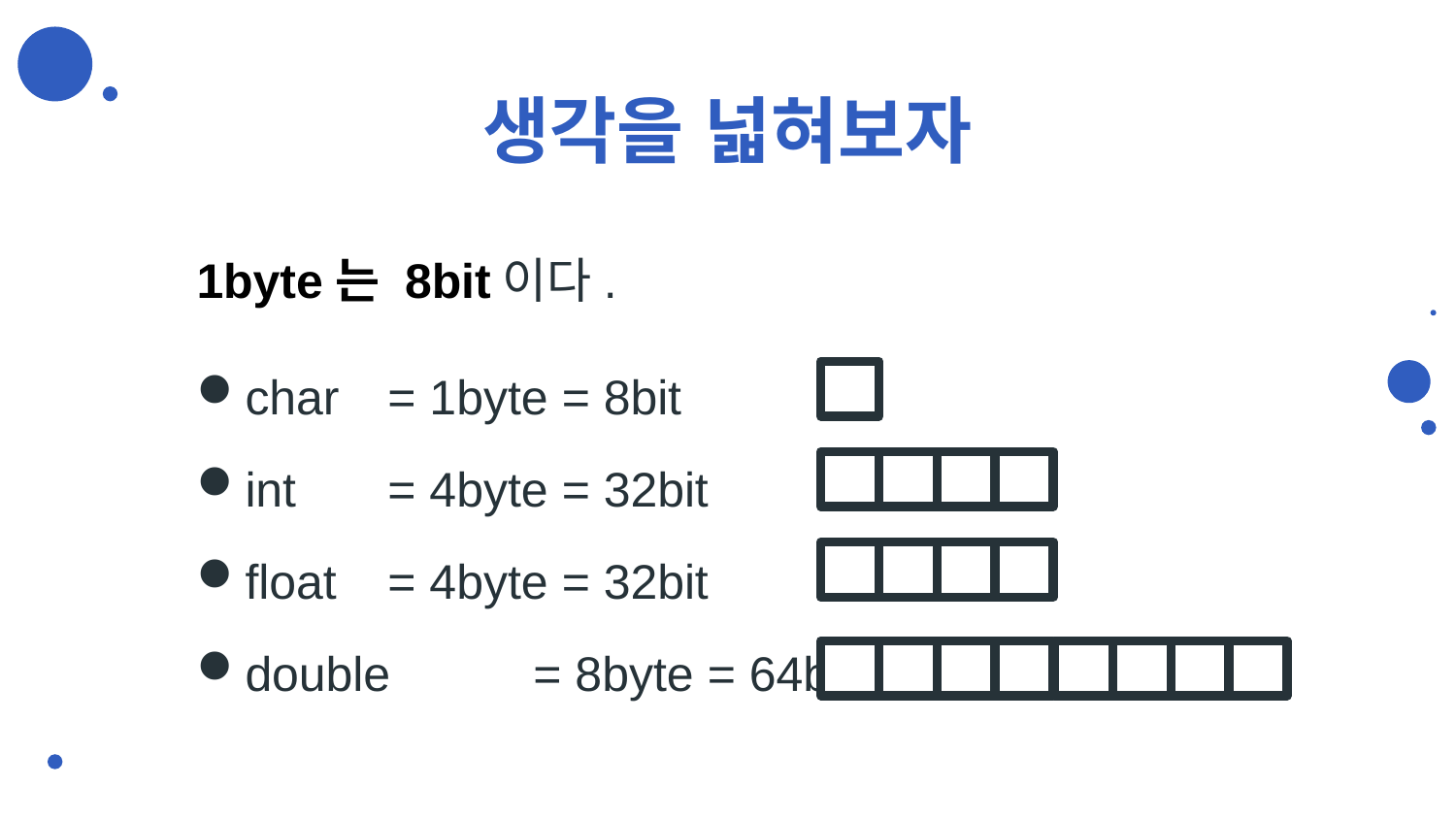

# 생각을 넓혀보자
1byte는 8bit이다.

char 	= 1byte = 8bit

int 	= 4byte = 32bit

float 	= 4byte = 32bit

double	= 8byte = 64bit